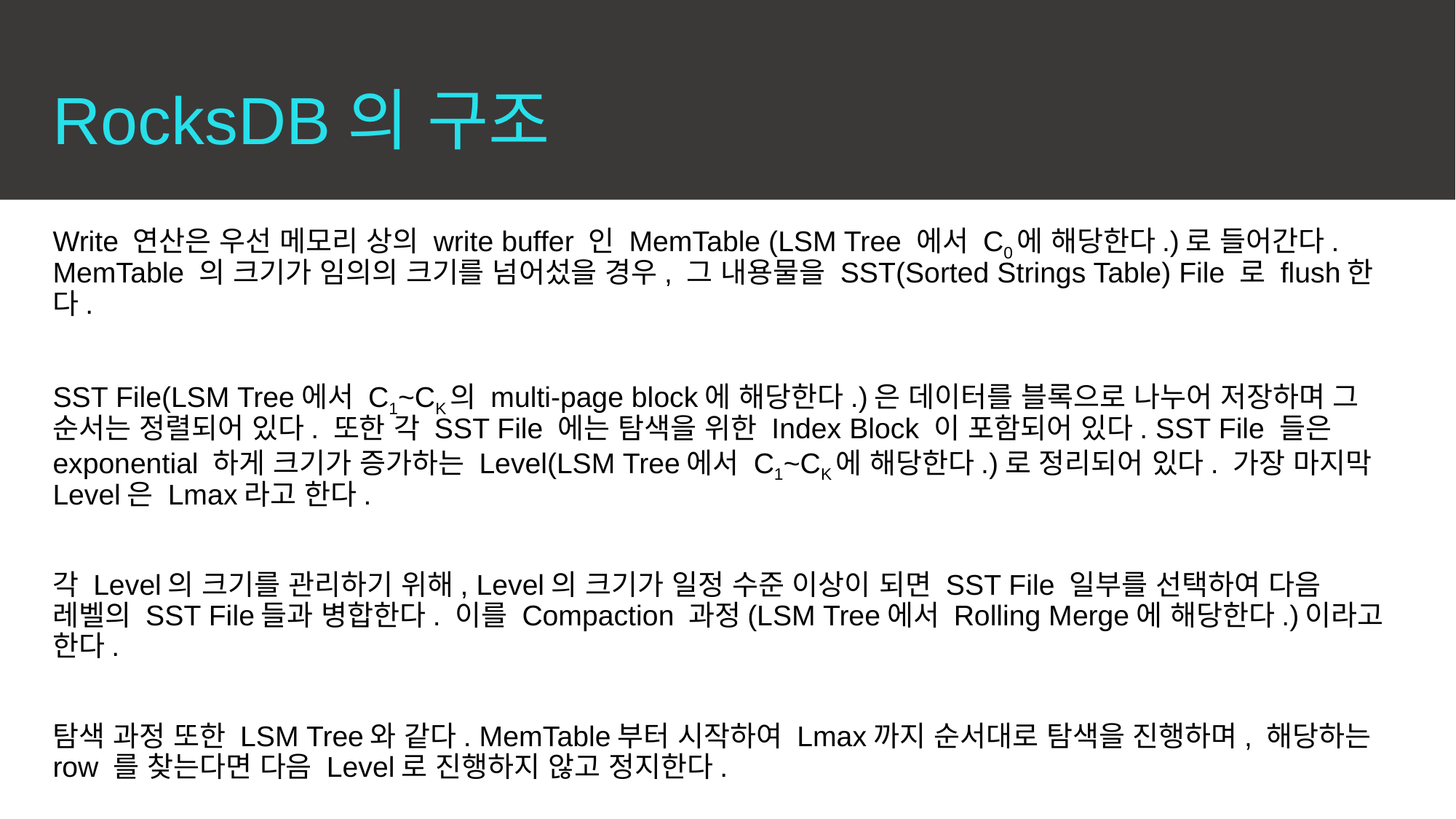

# RocksDB의 구조
Write 연산은 우선 메모리 상의 write buffer 인 MemTable (LSM Tree 에서 C0에 해당한다.)로 들어간다. MemTable 의 크기가 임의의 크기를 넘어섰을 경우, 그 내용물을 SST(Sorted Strings Table) File 로 flush한다.

SST File(LSM Tree에서 C1~CK의 multi-page block에 해당한다.)은 데이터를 블록으로 나누어 저장하며 그 순서는 정렬되어 있다. 또한 각 SST File 에는 탐색을 위한 Index Block 이 포함되어 있다. SST File 들은 exponential 하게 크기가 증가하는 Level(LSM Tree에서 C1~CK에 해당한다.)로 정리되어 있다. 가장 마지막 Level은 Lmax라고 한다.

각 Level의 크기를 관리하기 위해, Level의 크기가 일정 수준 이상이 되면 SST File 일부를 선택하여 다음 레벨의 SST File들과 병합한다. 이를 Compaction 과정(LSM Tree에서 Rolling Merge에 해당한다.)이라고 한다.

탐색 과정 또한 LSM Tree와 같다. MemTable부터 시작하여 Lmax까지 순서대로 탐색을 진행하며, 해당하는 row 를 찾는다면 다음 Level로 진행하지 않고 정지한다.